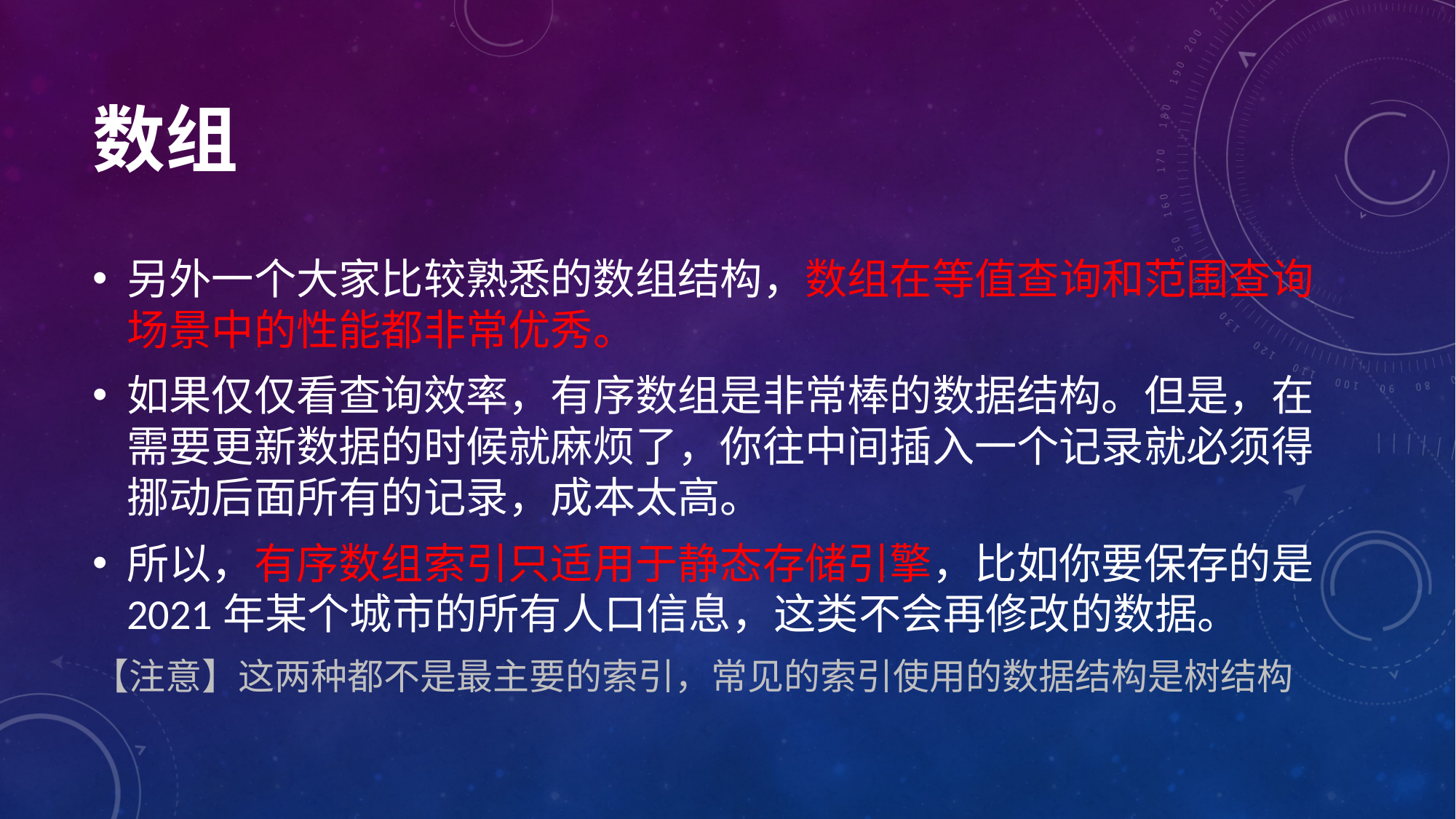

# 数组
另外一个大家比较熟悉的数组结构，数组在等值查询和范围查询场景中的性能都非常优秀。
如果仅仅看查询效率，有序数组是非常棒的数据结构。但是，在需要更新数据的时候就麻烦了，你往中间插入一个记录就必须得挪动后面所有的记录，成本太高。
所以，有序数组索引只适用于静态存储引擎，比如你要保存的是2021年某个城市的所有人口信息，这类不会再修改的数据。
【注意】这两种都不是最主要的索引，常见的索引使用的数据结构是树结构